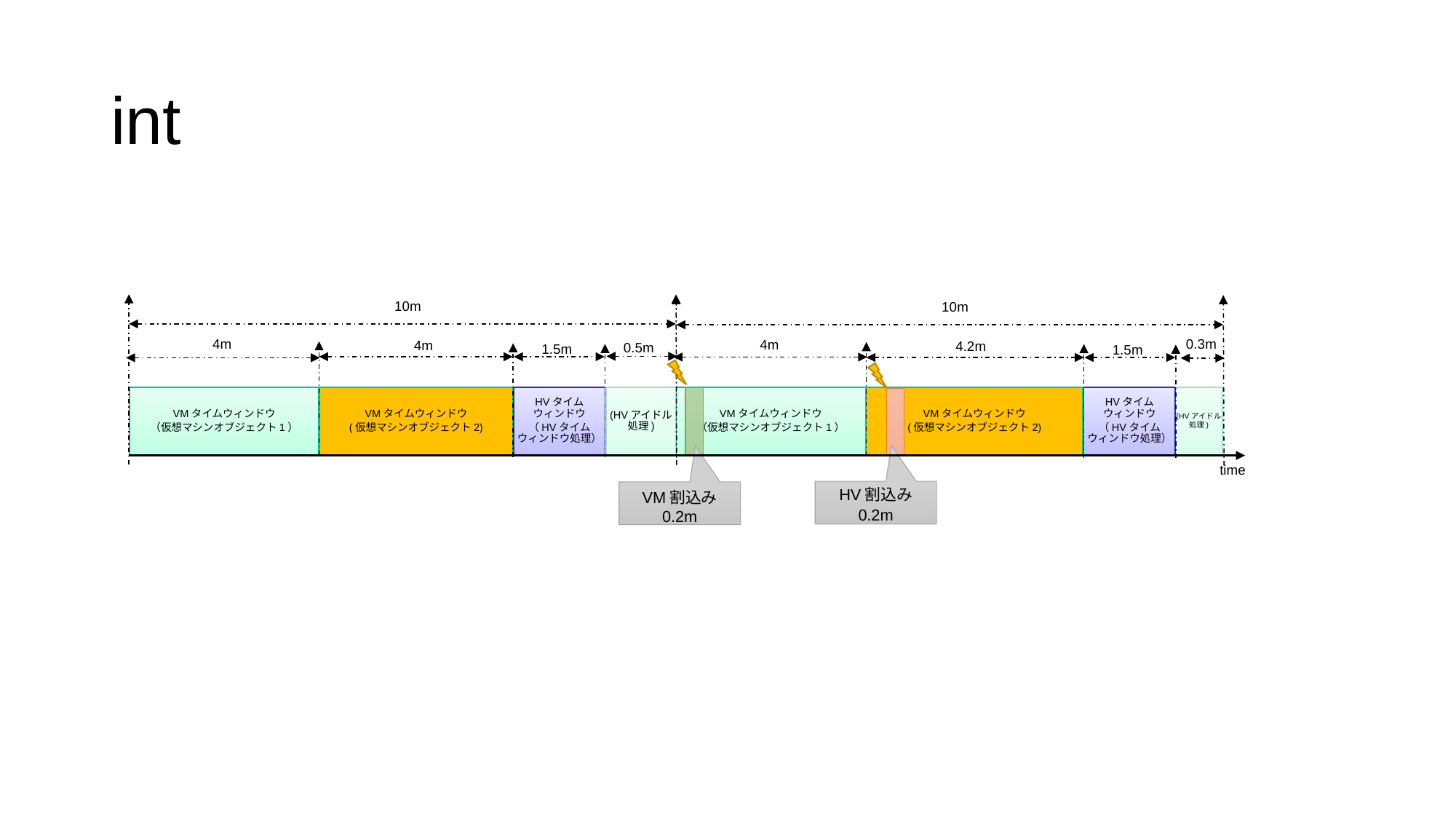

# int
10m
10m
4m
0.3m
4m
4m
4.2m
0.5m
1.5m
1.5m

VMタイムウィンドウ
（仮想マシンオブジェクト1）
VMタイムウィンドウ
(仮想マシンオブジェクト2)
HVタイム
ウィンドウ
（HVタイム
ウィンドウ処理）
(HVアイドル
処理)
VMタイムウィンドウ
（仮想マシンオブジェクト1）
VMタイムウィンドウ
(仮想マシンオブジェクト2)
HVタイム
ウィンドウ
（HVタイム
ウィンドウ処理）
(HVアイドル
処理)

time
HV割込み
0.2m
VM割込み
0.2m